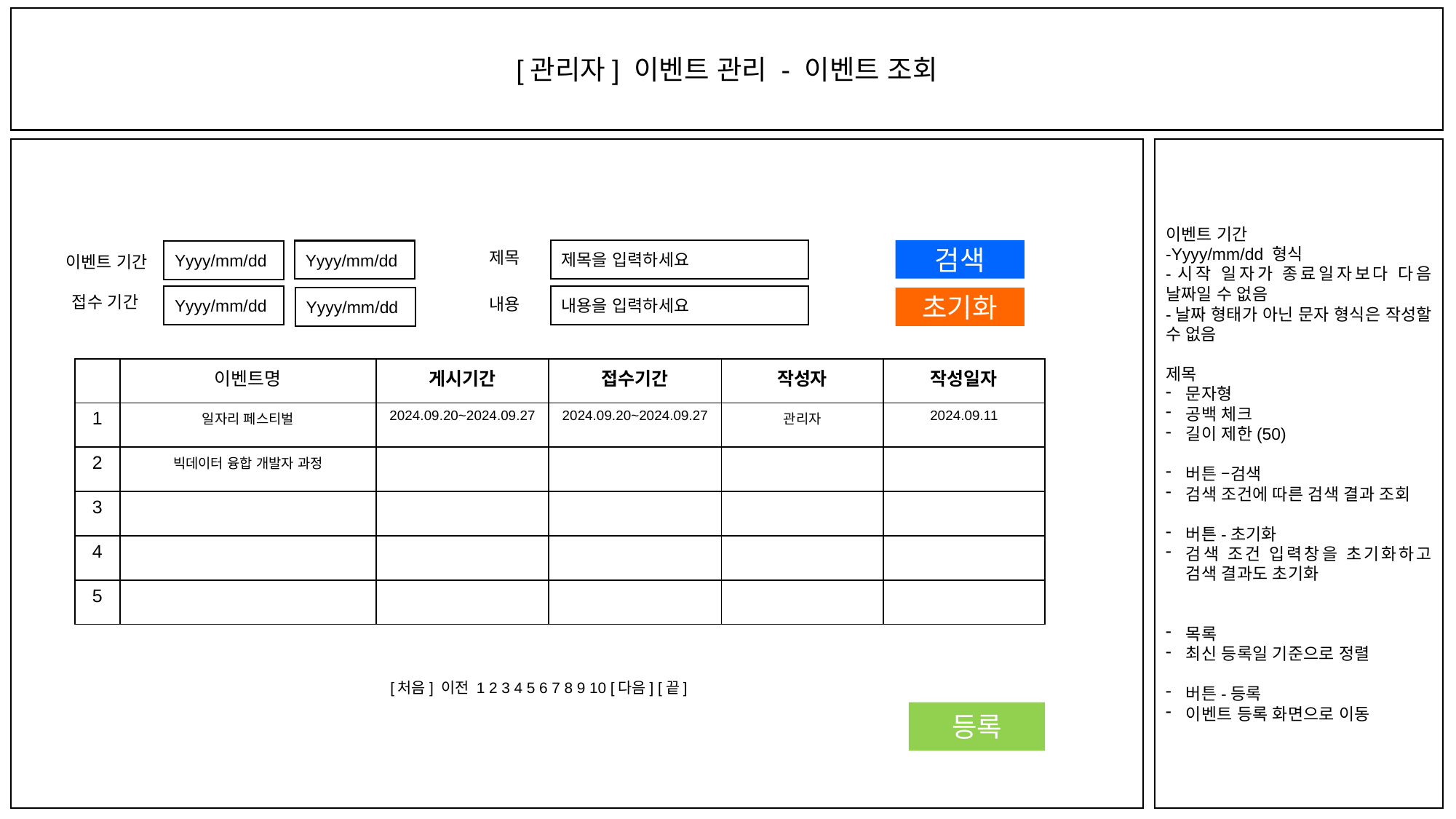

[관리자] 이벤트 관리 - 이벤트 조회

이벤트 기간
-Yyyy/mm/dd 형식
-시작 일자가 종료일자보다 다음 날짜일 수 없음
-날짜 형태가 아닌 문자 형식은 작성할 수 없음

제목
문자형
공백 체크
길이 제한(50)

버튼 –검색
검색 조건에 따른 검색 결과 조회

버튼-초기화
검색 조건 입력창을 초기화하고 검색 결과도 초기화

목록
최신 등록일 기준으로 정렬

버튼-등록
이벤트 등록 화면으로 이동
제목
제목을 입력하세요
검색
Yyyy/mm/dd
Yyyy/mm/dd
이벤트 기간
내용
Yyyy/mm/dd
내용을 입력하세요
접수 기간
초기화
Yyyy/mm/dd
|  | 이벤트명 | 게시기간 | 접수기간 | 작성자 | 작성일자 |
| --- | --- | --- | --- | --- | --- |
| 1 | 일자리 페스티벌 | 2024.09.20~2024.09.27 | 2024.09.20~2024.09.27 | 관리자 | 2024.09.11 |
| 2 | 빅데이터 융합 개발자 과정 |  |  |  |  |
| 3 |  |  |  |  |  |
| 4 |  |  |  |  |  |
| 5 |  |  |  |  |  |
[처음] 이전 1 2 3 4 5 6 7 8 9 10 [다음] [끝]
등록